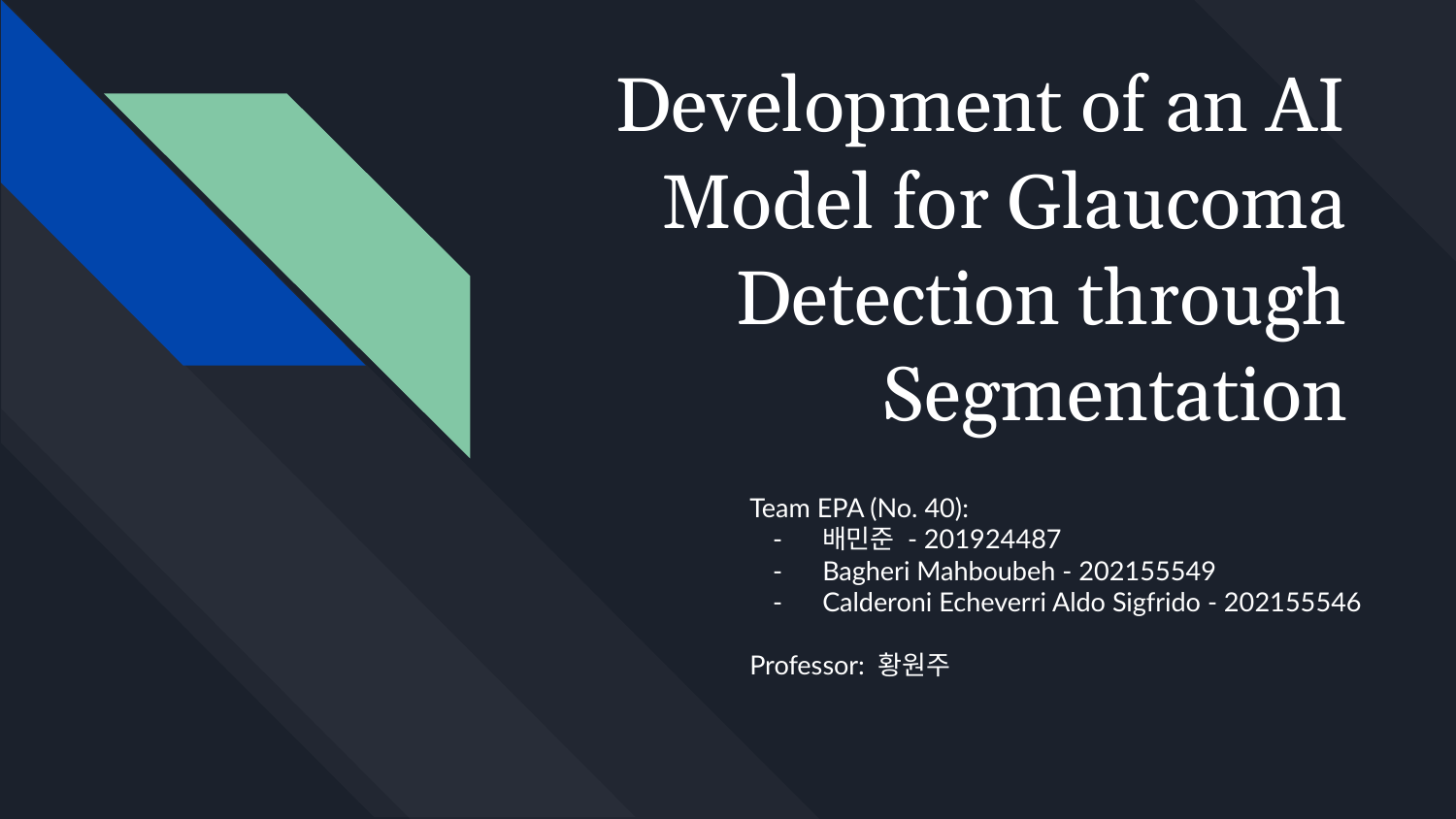

# Development of an AI Model for Glaucoma Detection through Segmentation
Team EPA (No. 40):
배민준 - 201924487
Bagheri Mahboubeh - 202155549
Calderoni Echeverri Aldo Sigfrido - 202155546

Professor: 황원주